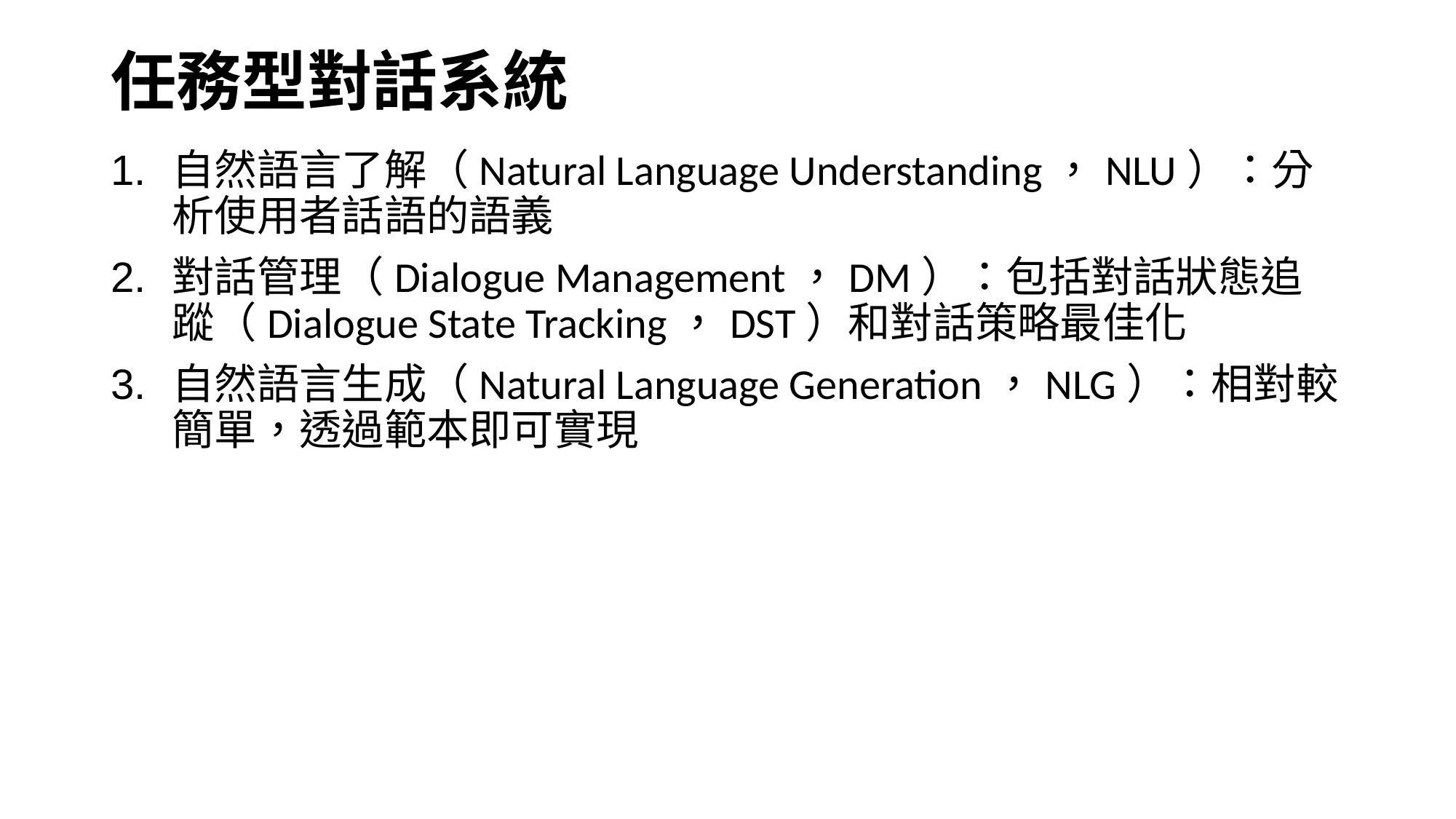

# 任務型對話系統
自然語言了解（Natural Language Understanding，NLU）：分析使用者話語的語義
對話管理（Dialogue Management，DM）：包括對話狀態追蹤（Dialogue State Tracking，DST）和對話策略最佳化
自然語言生成（Natural Language Generation，NLG）：相對較簡單，透過範本即可實現